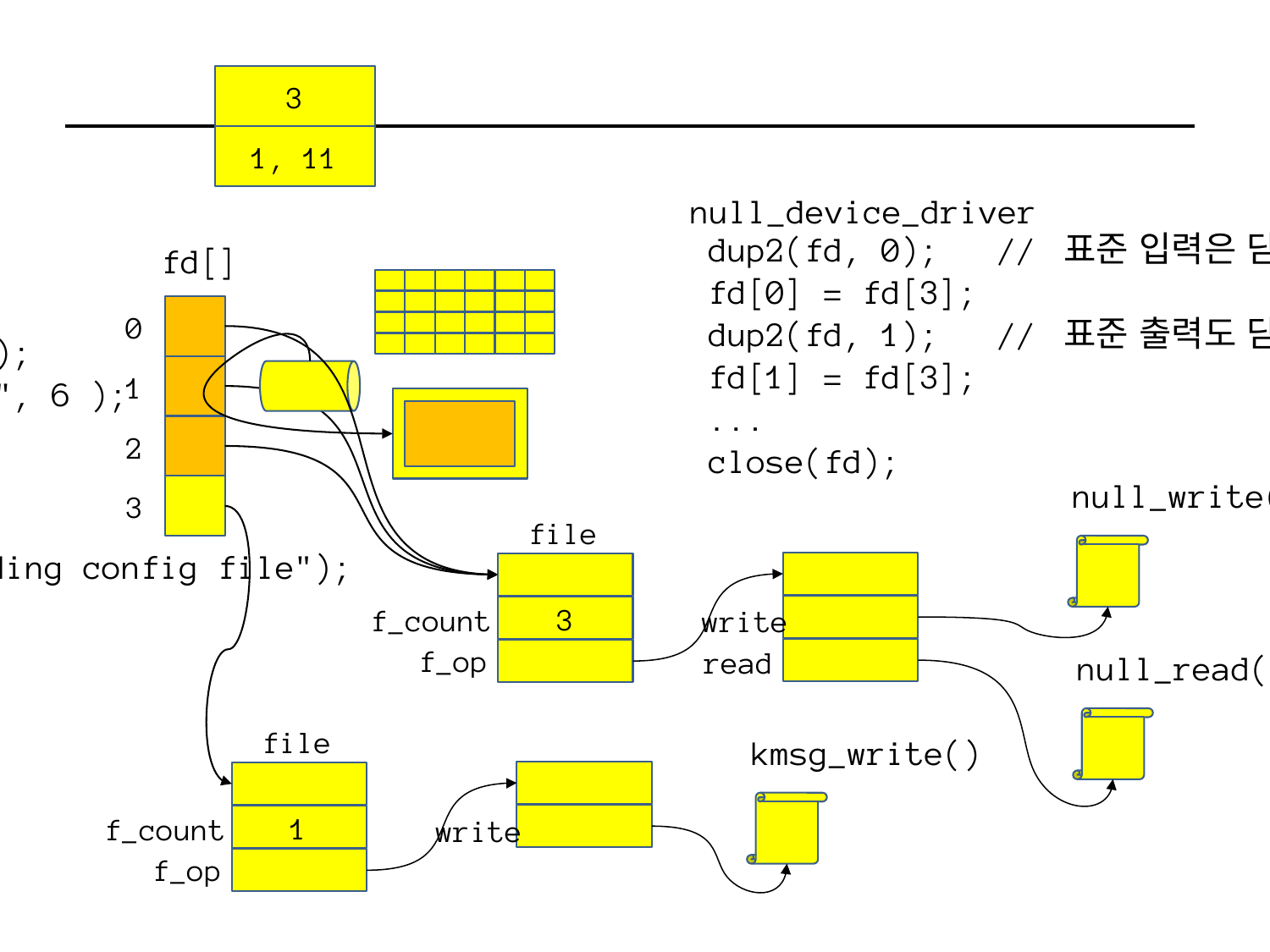

3
1, 11
null_device_driver
dup2(fd, 0);   // 표준 입력은 닫힌다.
fd[0] = fd[3];
dup2(fd, 1);   // 표준 출력도 닫힌다.
fd[1] = fd[3];
...
close(fd);

fd[]

0

printf("hello\n");
write(1,"hello\n", 6 );

1

2

null_write()
3

file

write(3,"init: reading config file");

f_count
write

3
f_op
read

null_read()

file
kmsg_write()

f_count
write

1
f_op